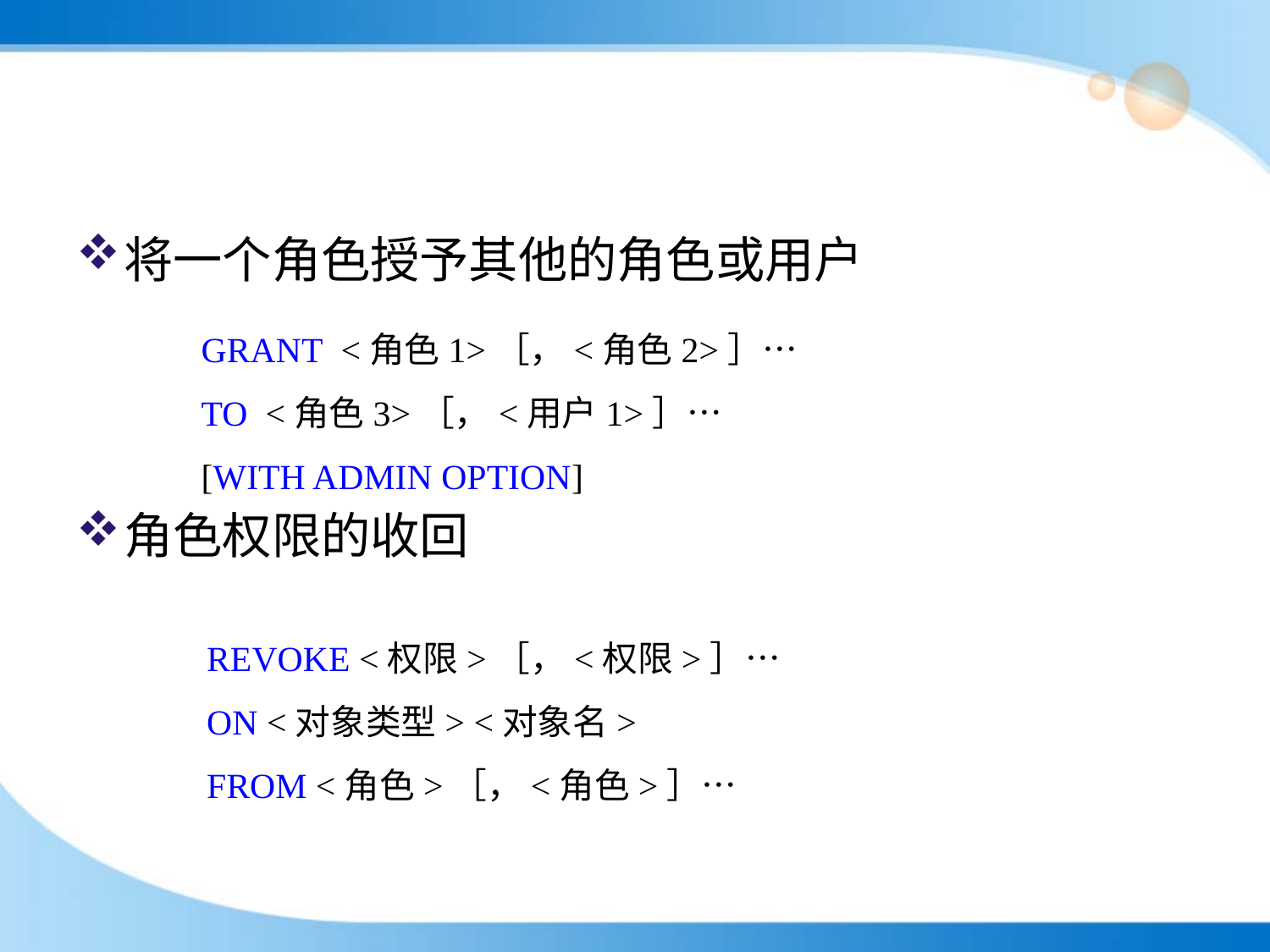

#
将一个角色授予其他的角色或用户

角色权限的收回
GRANT  <角色1>［，<角色2>］…
TO  <角色3>［，<用户1>］…
[WITH ADMIN OPTION]
REVOKE <权限>［，<权限>］…
ON <对象类型> <对象名>
FROM <角色>［，<角色>］…